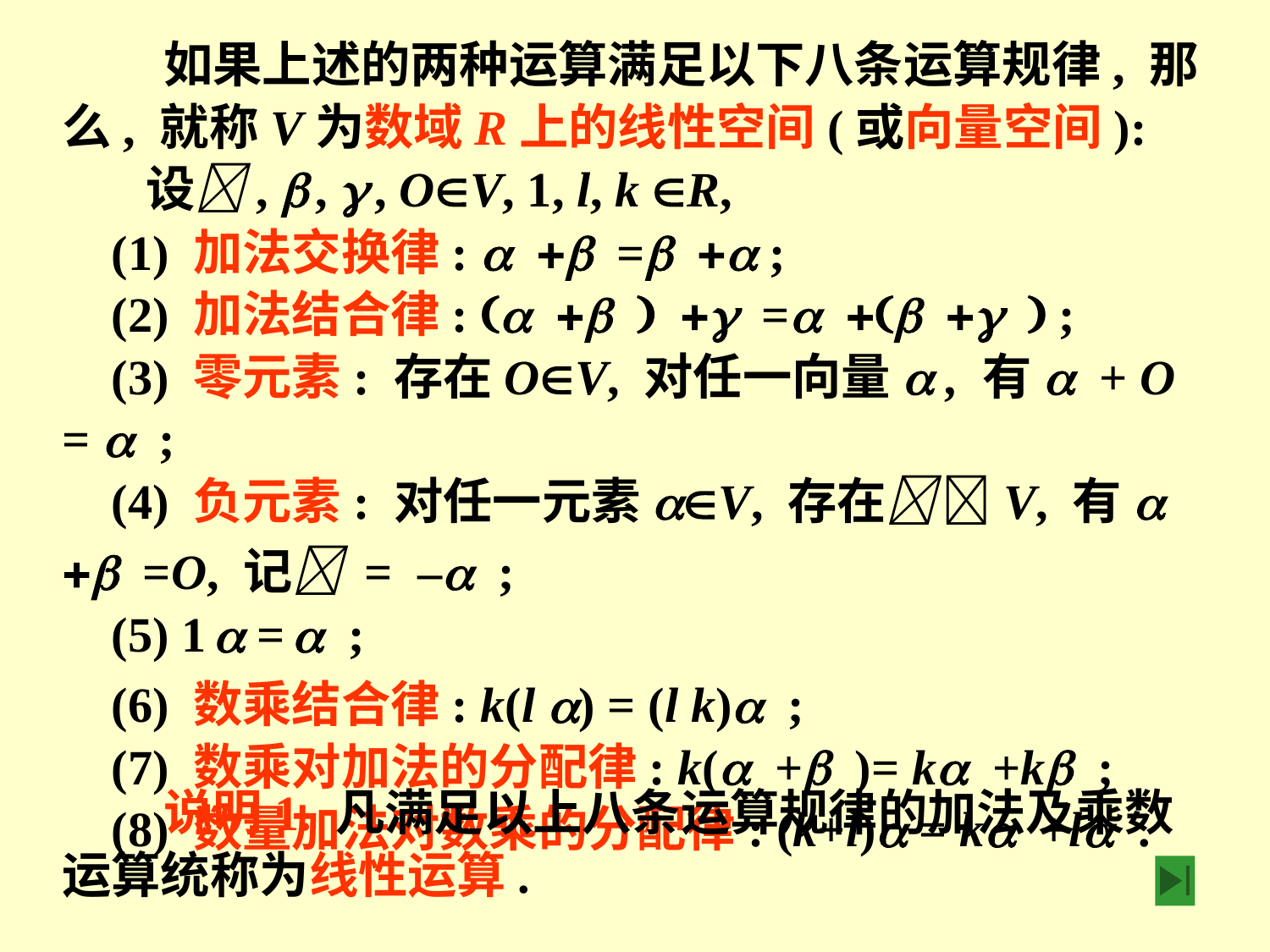

如果上述的两种运算满足以下八条运算规律, 那么, 就称V为数域R上的线性空间(或向量空间):
设α, β , γ , O∈V, 1, l, k ∈R,
    (1) 加法交换律: α +β =β +α ;
    (2) 加法结合律: (α +β ) +γ =α +(β +γ ) ;
    (3) 零元素: 存在O∈V, 对任一向量α , 有α + O = α ;
    (4) 负元素: 对任一元素α∈V, 存在β ∈V, 有α +β =O, 记β = –α ;
    (5) 1 α = α ;
    (6) 数乘结合律: k(l α) = (l k)α ;
    (7) 数乘对加法的分配律: k(α +β )= kα +kβ ;
    (8) 数量加法对数乘的分配律: (k+l)α = kα +lα .
        说明1. 凡满足以上八条运算规律的加法及乘数运算统称为线性运算.